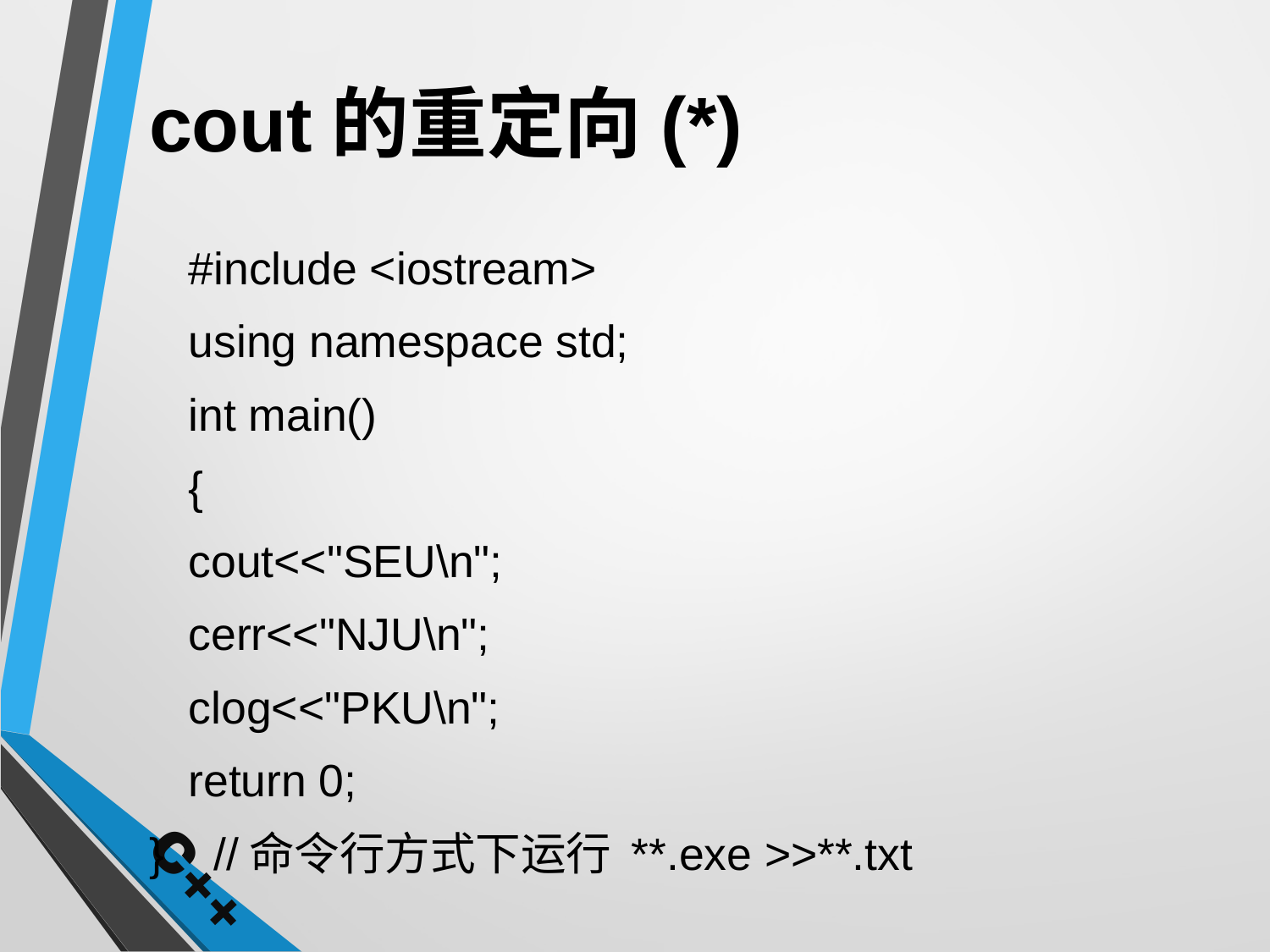

# cout的重定向(*)
	#include <iostream>
	using namespace std;
	int main()
	{
	cout<<"SEU\n";
	cerr<<"NJU\n";
	clog<<"PKU\n";
	return 0;
}    //命令行方式下运行 **.exe >>**.txt